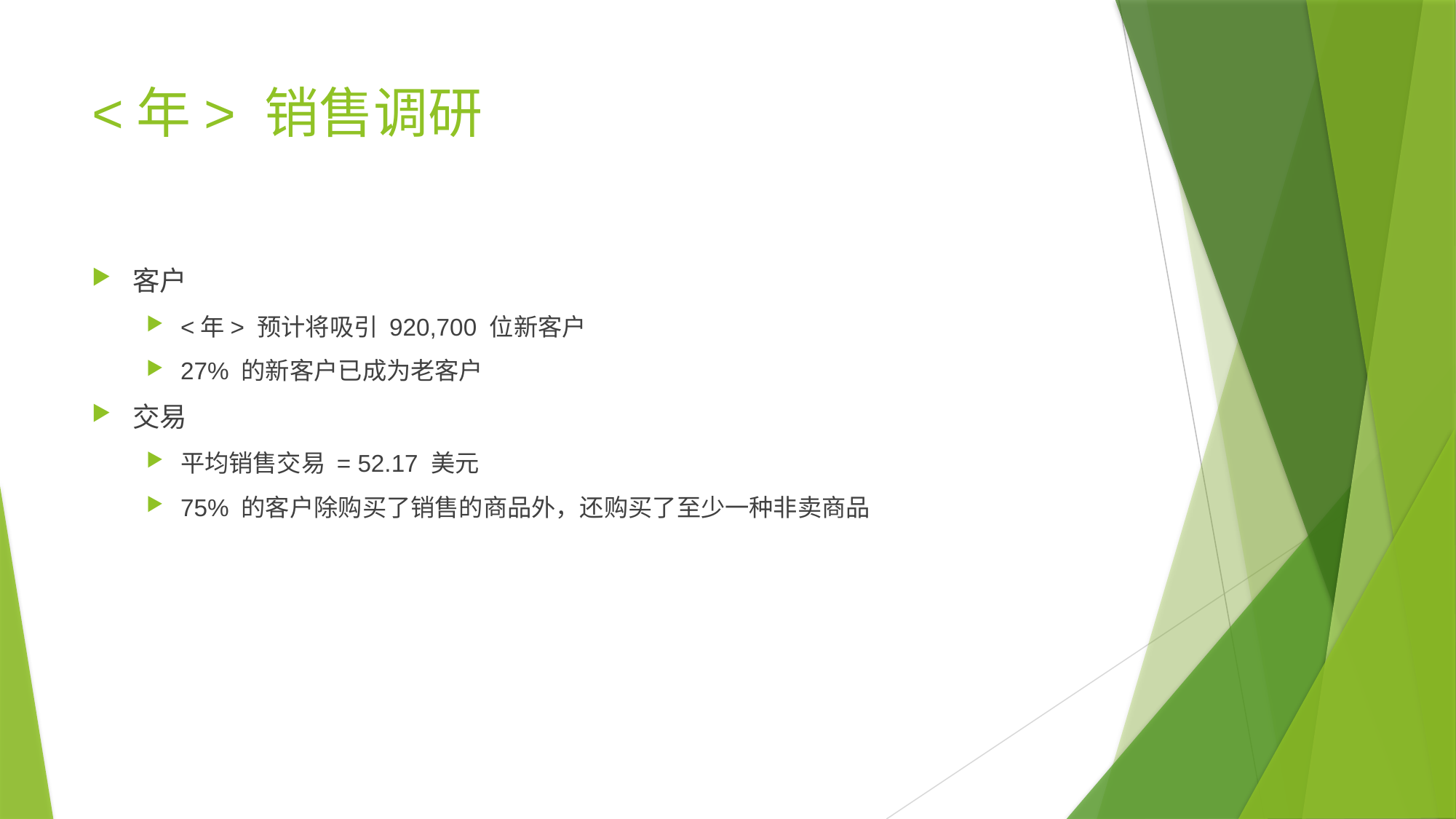

# <年> 销售调研
客户
<年> 预计将吸引 920,700 位新客户
27% 的新客户已成为老客户
交易
平均销售交易 = 52.17 美元
75% 的客户除购买了销售的商品外，还购买了至少一种非卖商品